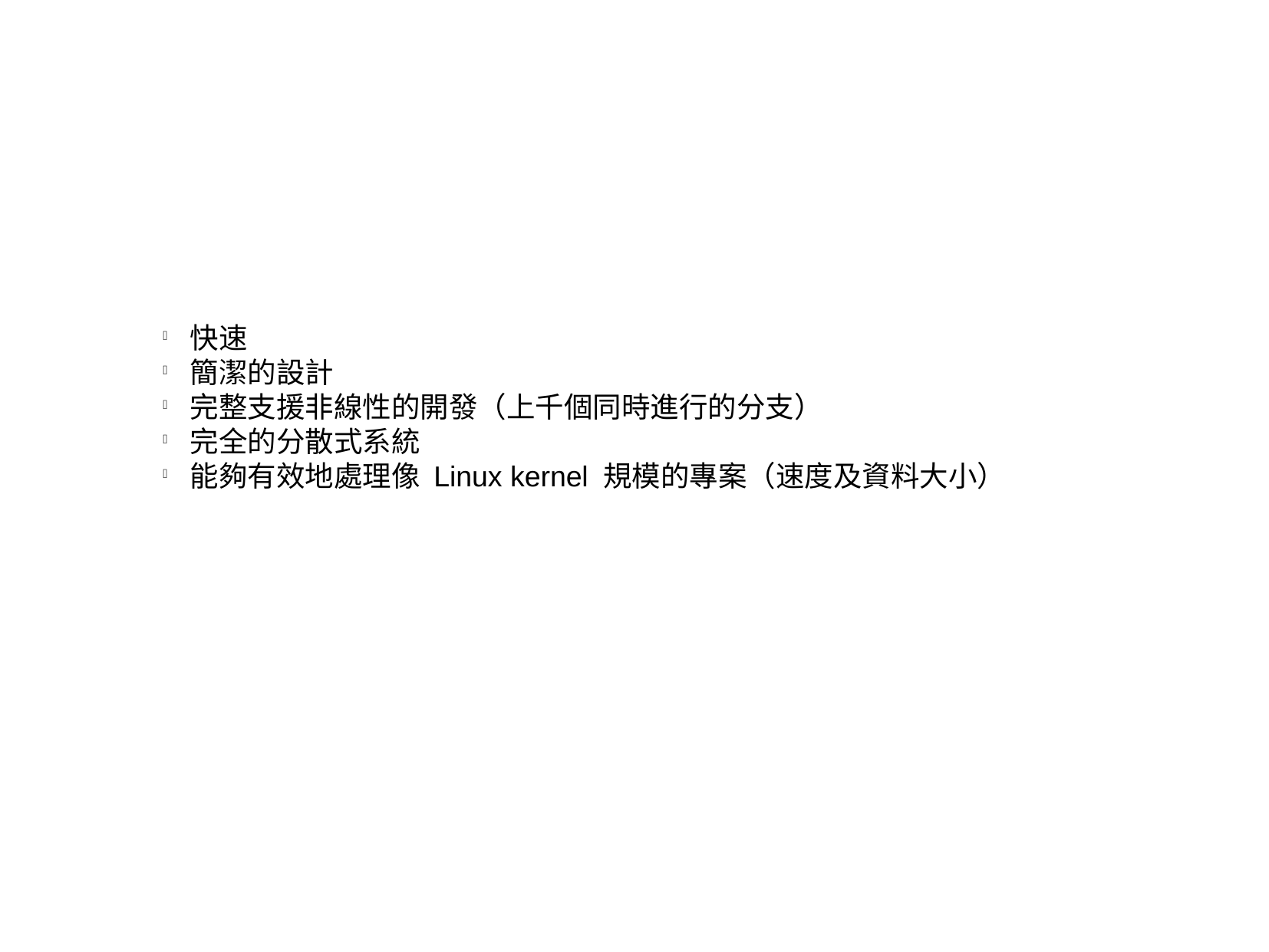

快速
簡潔的設計
完整支援非線性的開發（上千個同時進行的分支）
完全的分散式系統
能夠有效地處理像 Linux kernel 規模的專案（速度及資料大小）